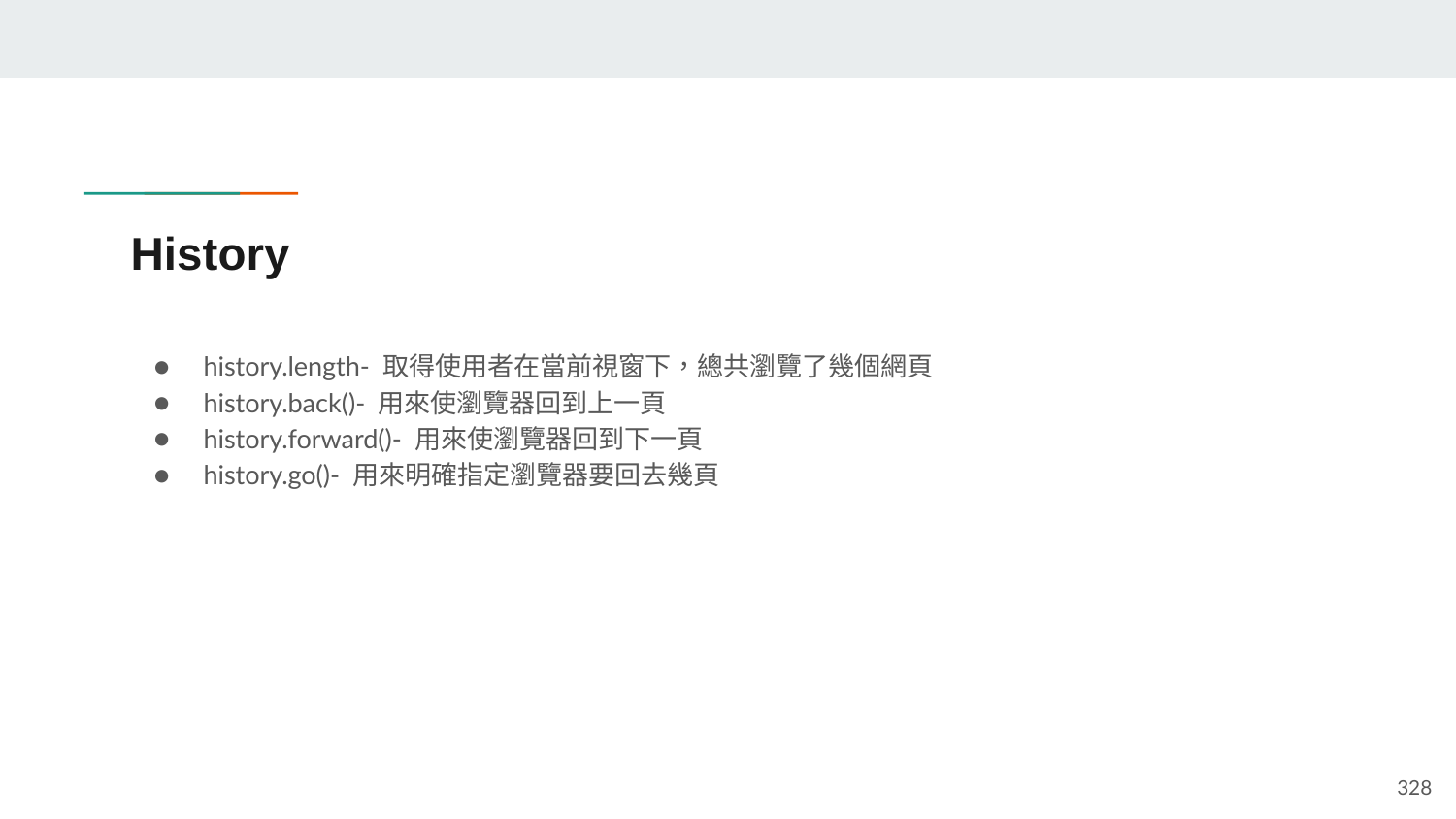

# History
history.length- 取得使用者在當前視窗下，總共瀏覽了幾個網頁
history.back()- 用來使瀏覽器回到上一頁
history.forward()- 用來使瀏覽器回到下一頁
history.go()- 用來明確指定瀏覽器要回去幾頁
328